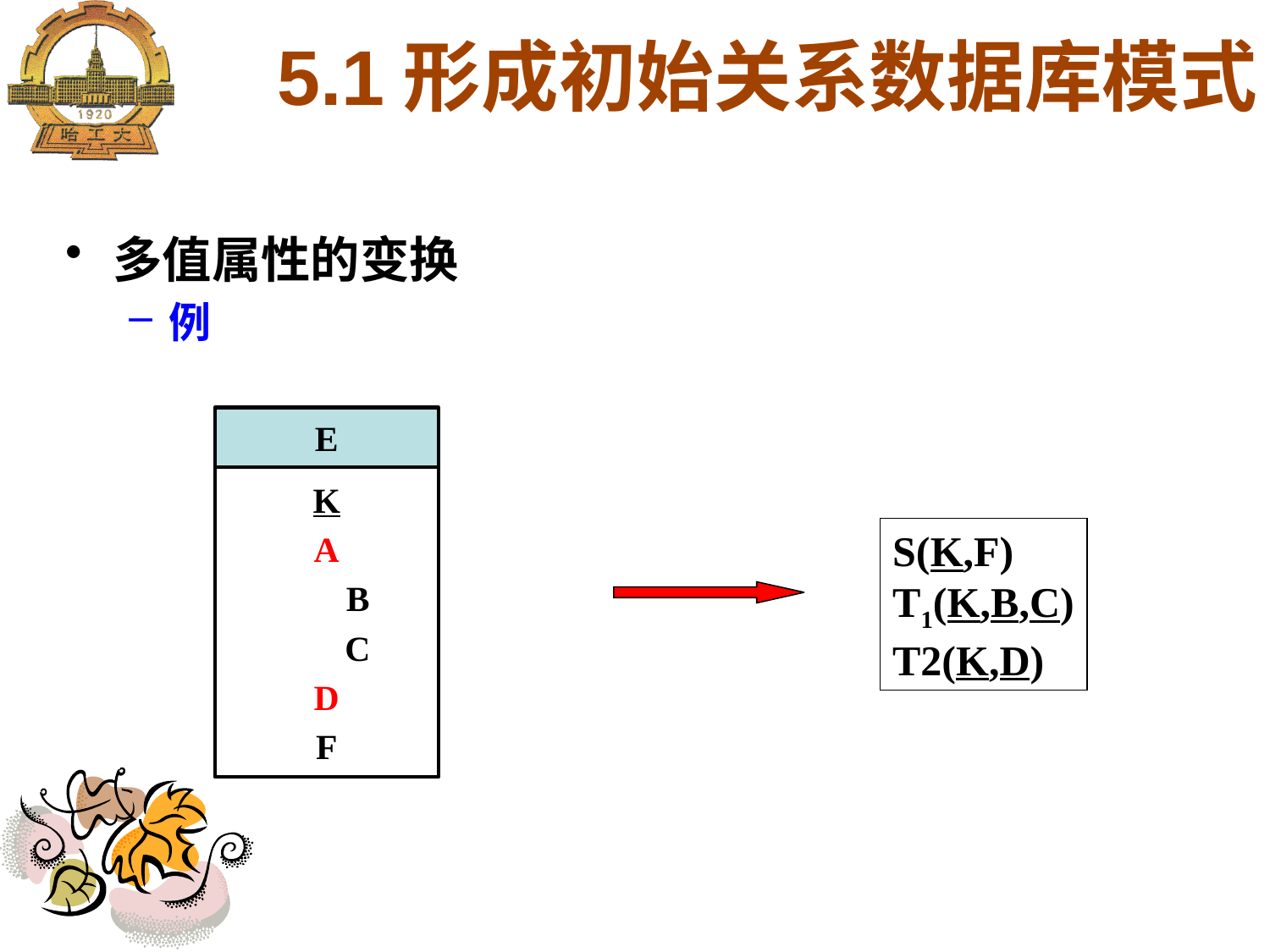

5.1形成初始关系数据库模式
多值属性的变换
例
E
K
A
       B
       C
D
F
S(K,F)
T1(K,B,C)
T2(K,D)